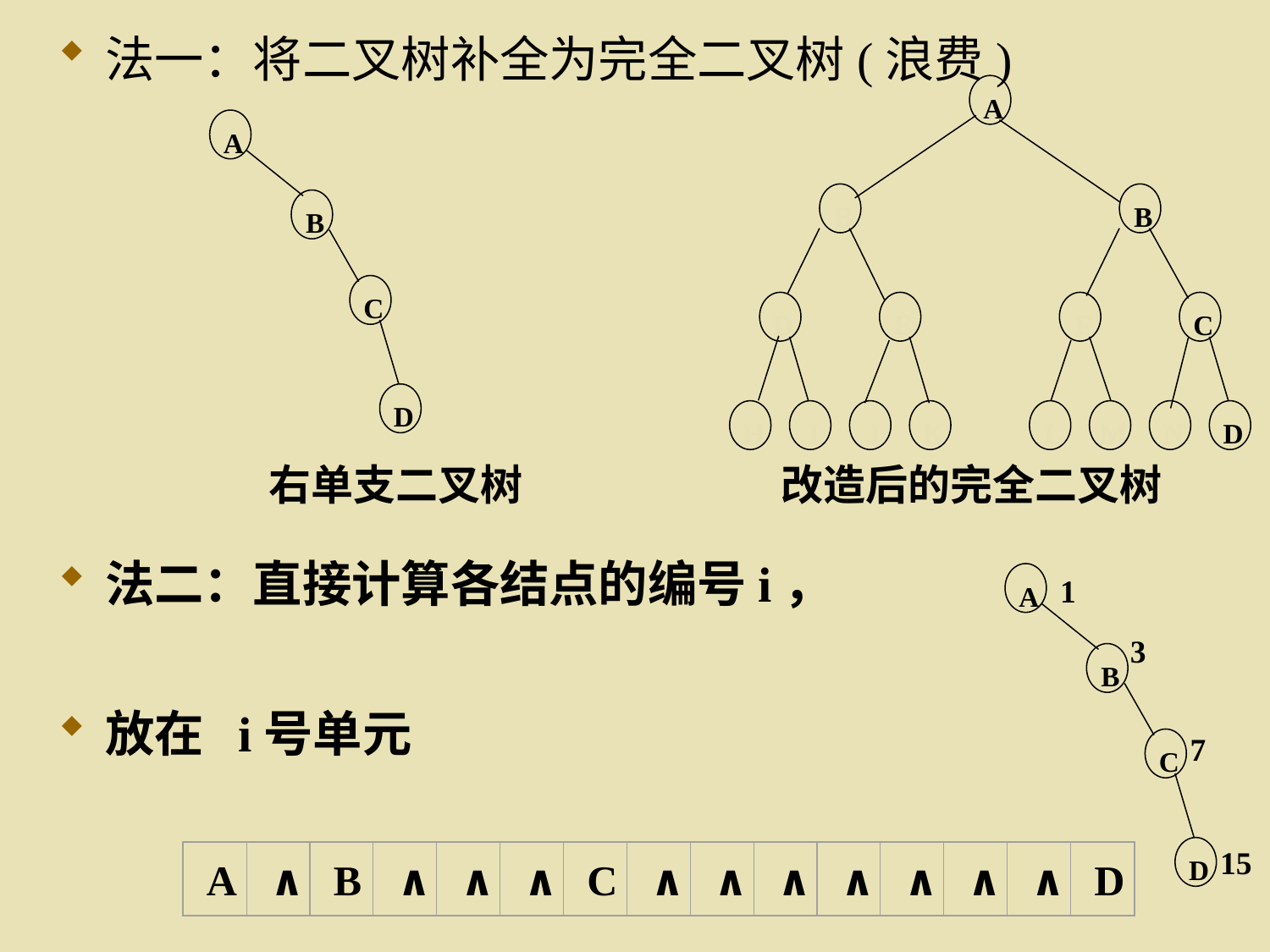

法一：将二叉树补全为完全二叉树(浪费)

法二：直接计算各结点的编号i，

放在  i号单元

A

B

B

D

E

F

C

H

I

J

K

L

M

N

D

A

B

C

D

右单支二叉树
改造后的完全二叉树
A

B

C

D

1
3
7
15

A

∧

B

∧

∧

∧

C

∧

∧

∧

∧

∧

∧

∧

D